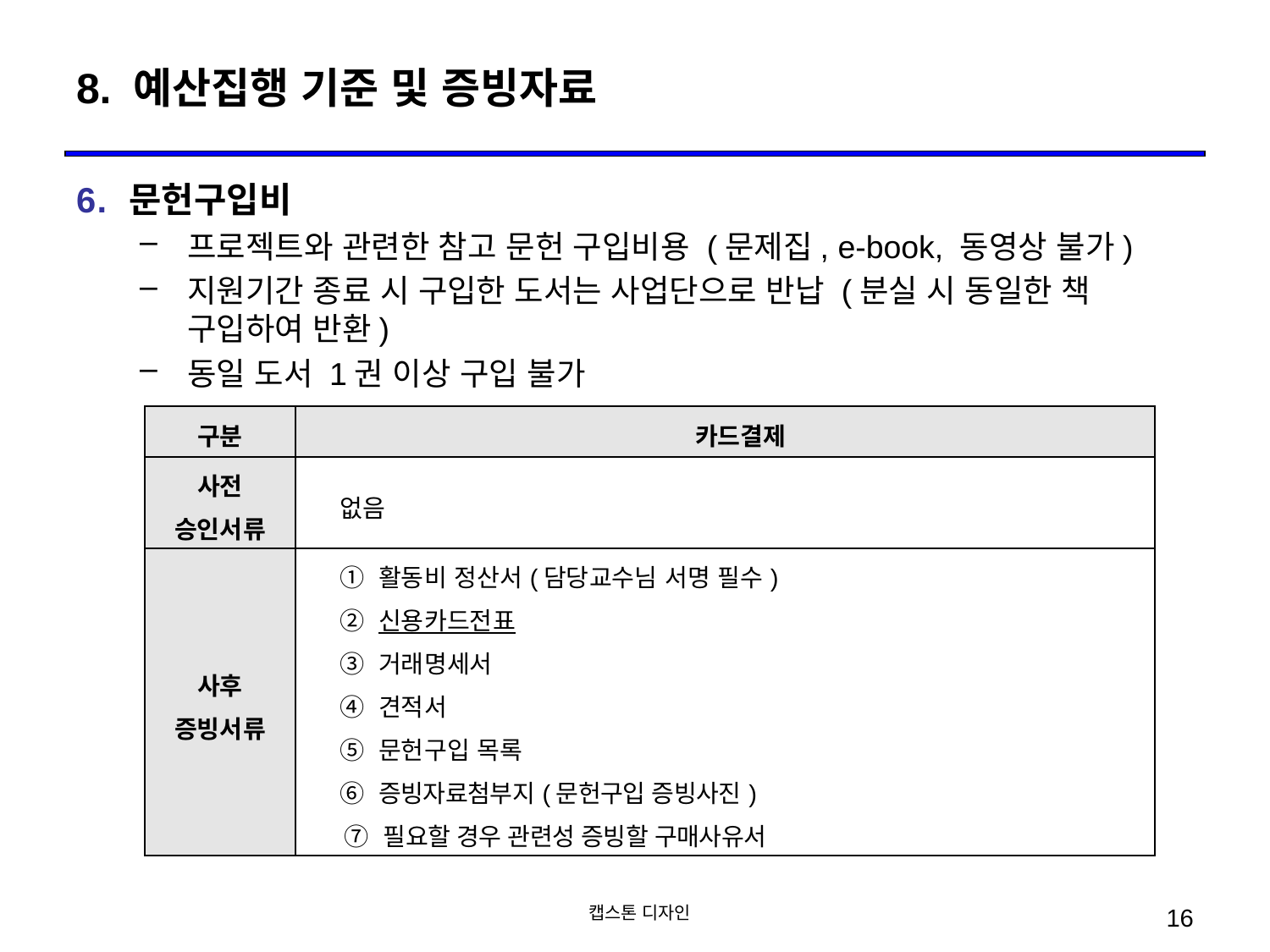

# 8. 예산집행 기준 및 증빙자료
문헌구입비
프로젝트와 관련한 참고 문헌 구입비용 (문제집, e-book, 동영상 불가)
지원기간 종료 시 구입한 도서는 사업단으로 반납 (분실 시 동일한 책 구입하여 반환)
동일 도서 1권 이상 구입 불가
| 구분 | 카드결제 |
| --- | --- |
| 사전 승인서류 | 없음 |
| 사후 증빙서류 | ① 활동비 정산서(담당교수님 서명 필수) ② 신용카드전표 ③ 거래명세서 ④ 견적서 ⑤ 문헌구입 목록 ⑥ 증빙자료첨부지(문헌구입 증빙사진) ⑦ 필요할 경우 관련성 증빙할 구매사유서 |
 캡스톤 디자인
16